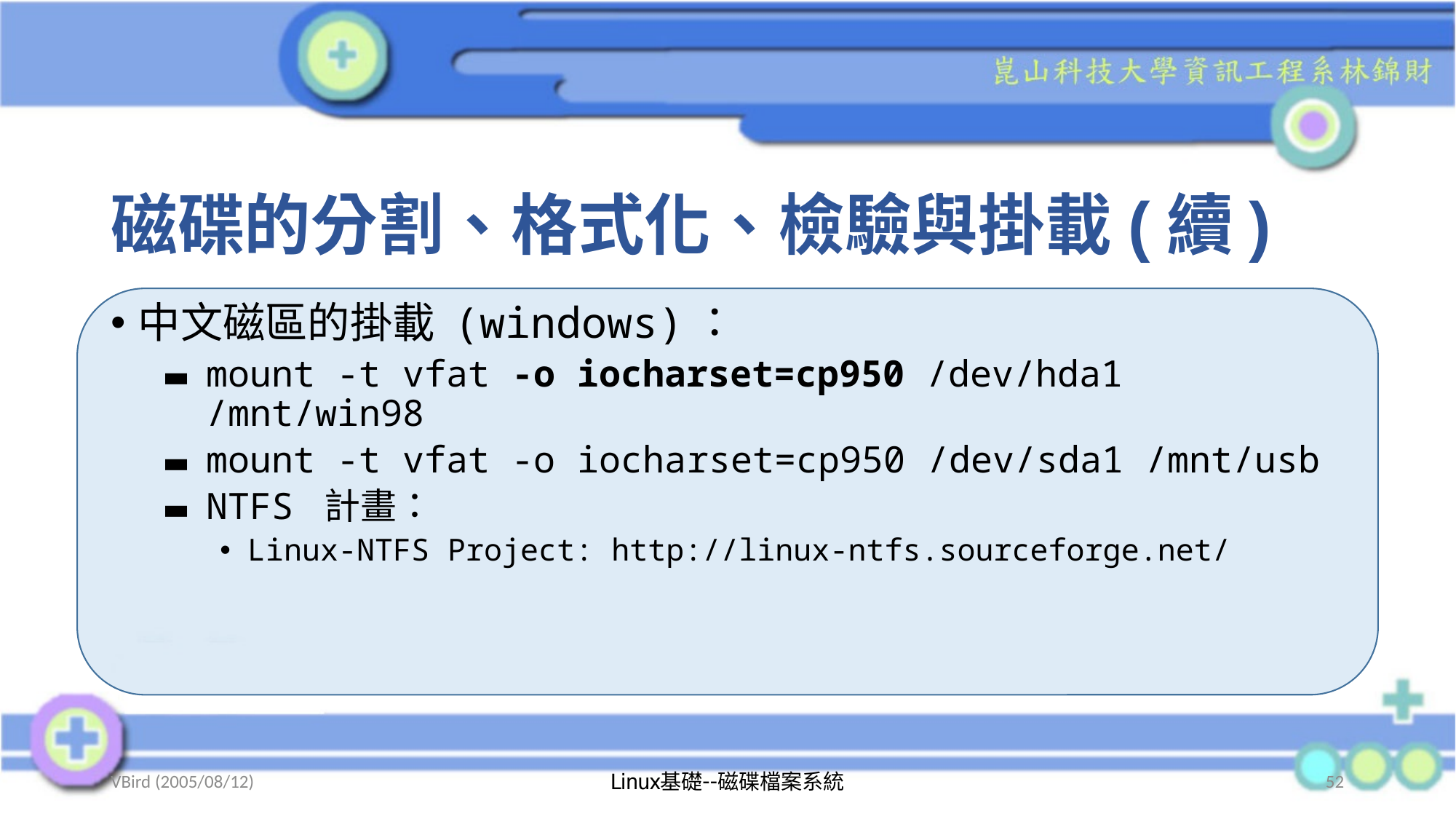

# 磁碟的分割、格式化、檢驗與掛載(續)

中文磁區的掛載 (windows)：
mount -t vfat -o iocharset=cp950 /dev/hda1 /mnt/win98
mount -t vfat -o iocharset=cp950 /dev/sda1 /mnt/usb
NTFS 計畫：
Linux-NTFS Project: http://linux-ntfs.sourceforge.net/
VBird (2005/08/12)
Linux基礎--磁碟檔案系統
52